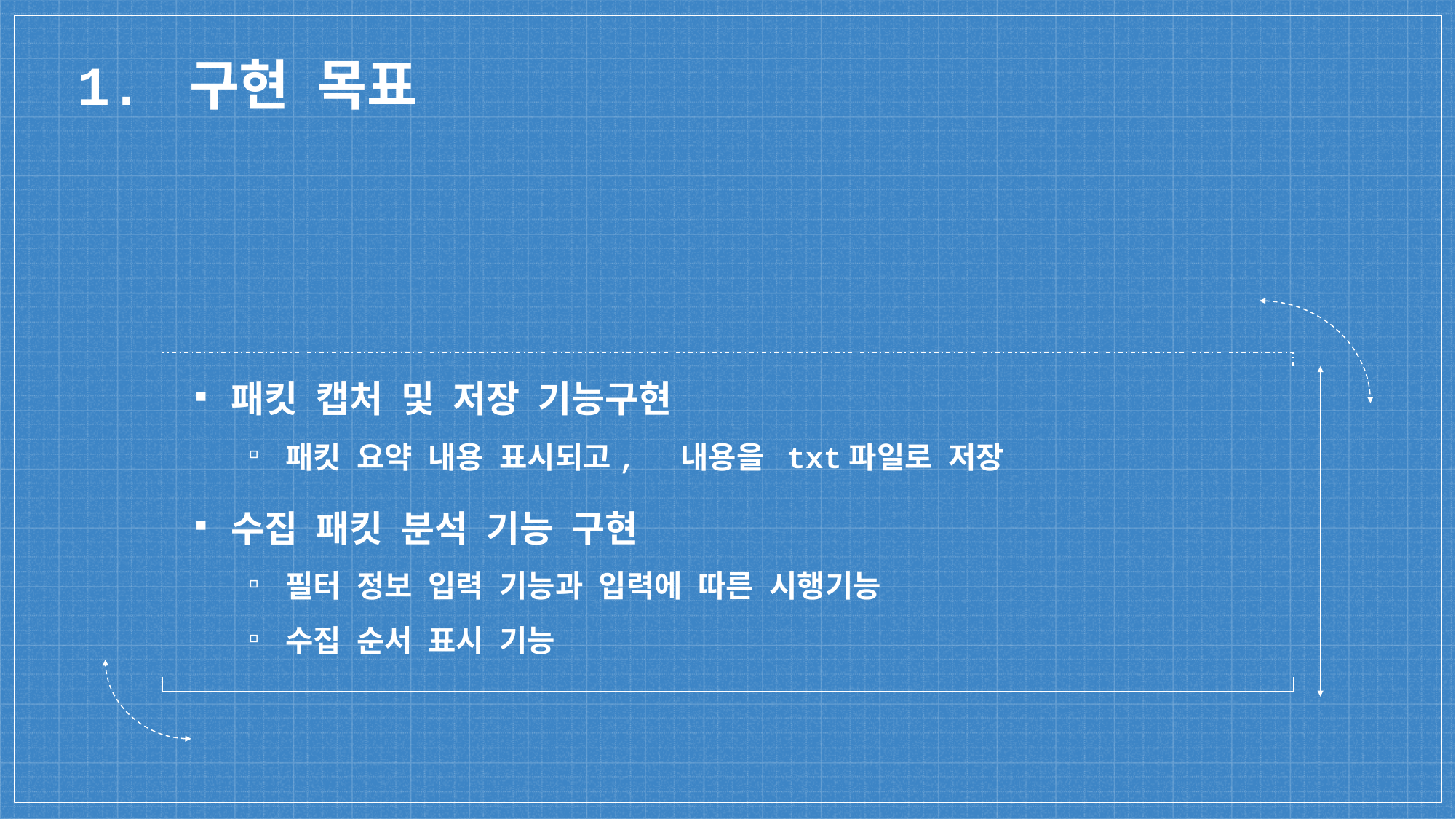

1. 구현 목표
패킷 캡처 및 저장 기능구현
패킷 요약 내용 표시되고,  내용을 txt파일로 저장
수집 패킷 분석 기능 구현
필터 정보 입력 기능과 입력에 따른 시행기능
수집 순서 표시 기능